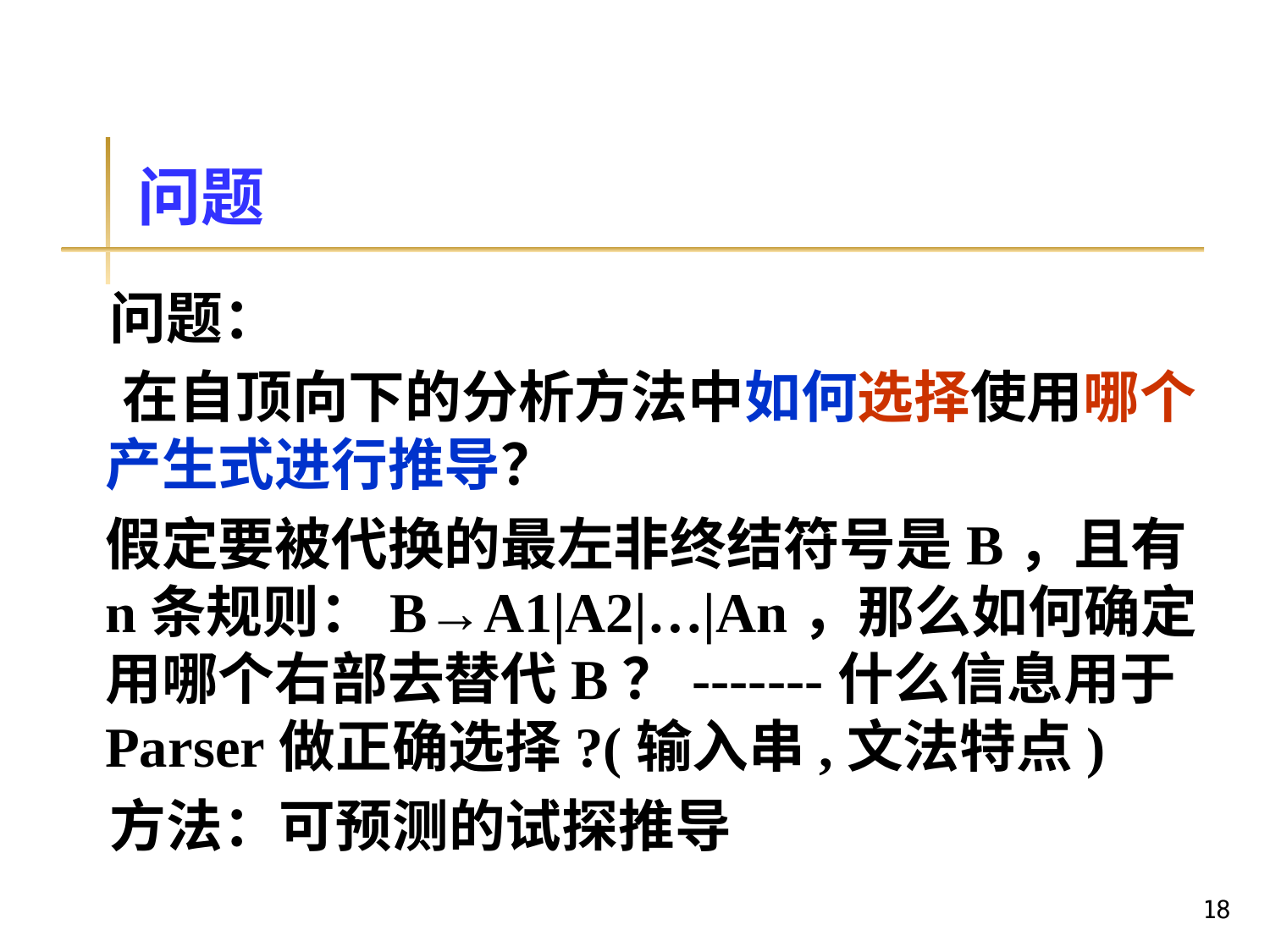

# 问题
   问题：
    在自顶向下的分析方法中如何选择使用哪个产生式进行推导？
	假定要被代换的最左非终结符号是B，且有n条规则：B→A1|A2|…|An，那么如何确定用哪个右部去替代B？-------什么信息用于Parser做正确选择?(输入串,文法特点)
   方法：可预测的试探推导

18